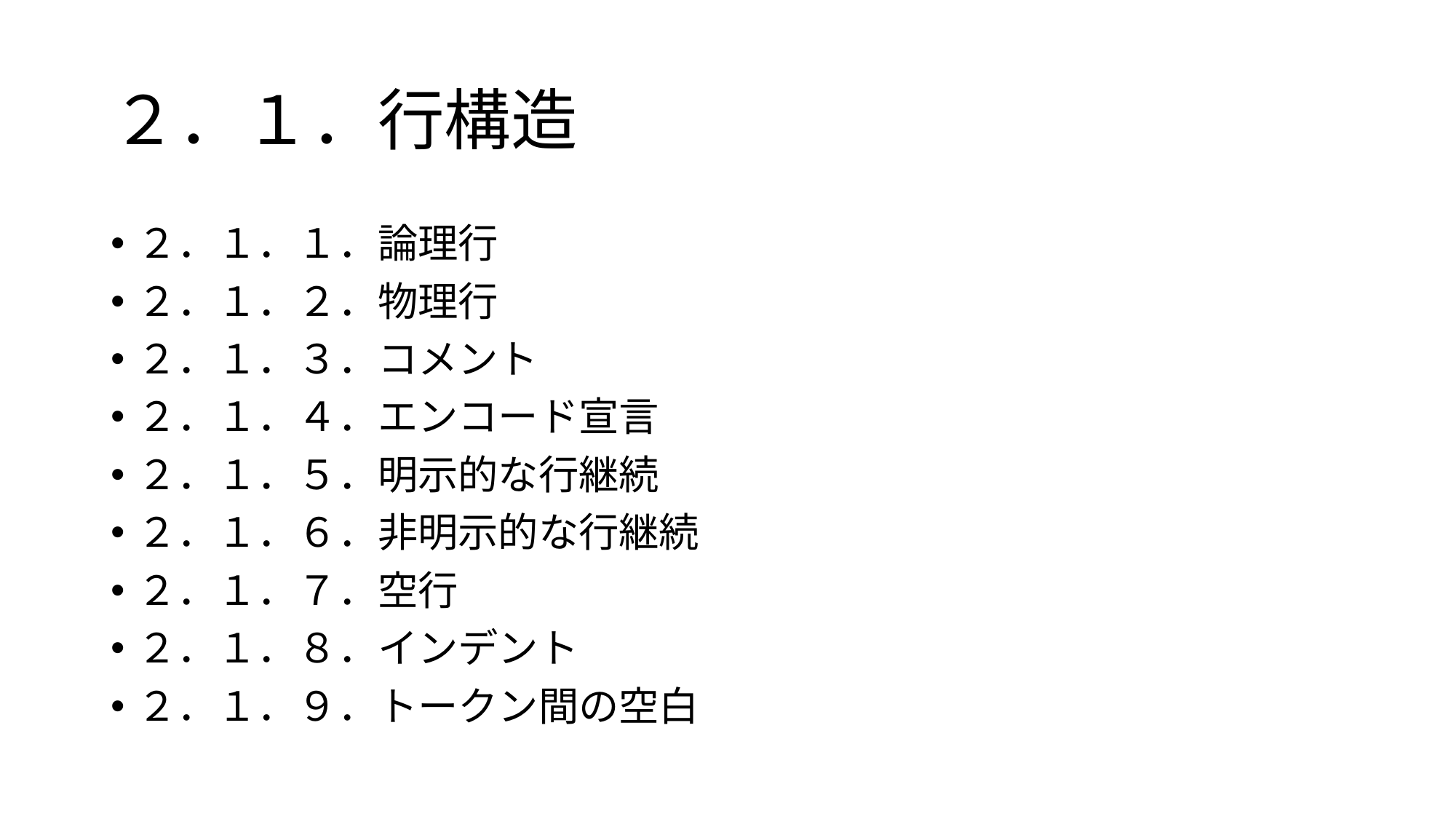

# ２．１．行構造
２．１．１．論理行
２．１．２．物理行
２．１．３．コメント
２．１．４．エンコード宣言
２．１．５．明示的な行継続
２．１．６．非明示的な行継続
２．１．７．空行
２．１．８．インデント
２．１．９．トークン間の空白